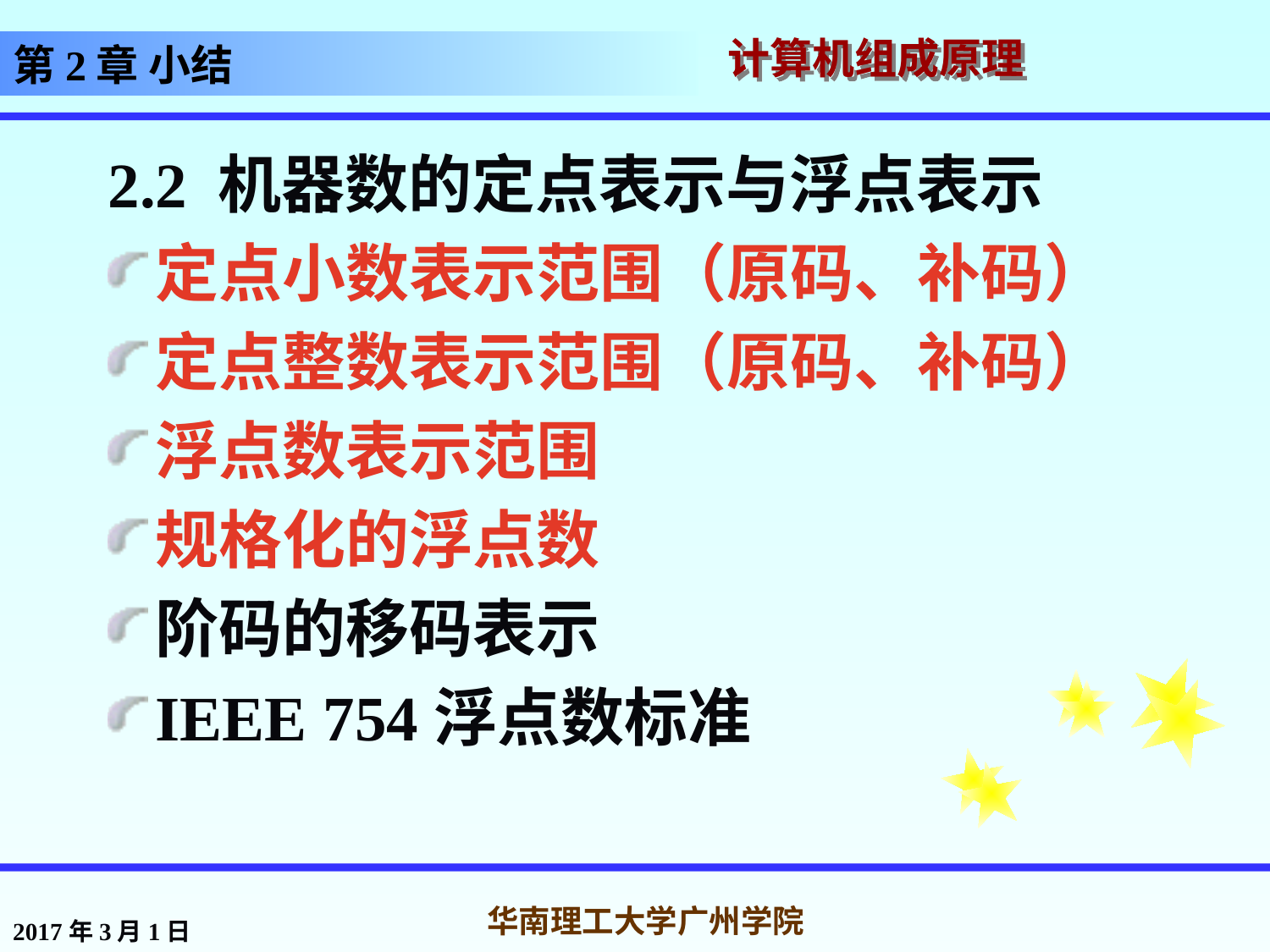

# 第2章 小结
2.2 机器数的定点表示与浮点表示
定点小数表示范围（原码、补码）
定点整数表示范围（原码、补码）
浮点数表示范围
规格化的浮点数
阶码的移码表示
IEEE 754浮点数标准
2017年3月1日
华南理工大学广州学院